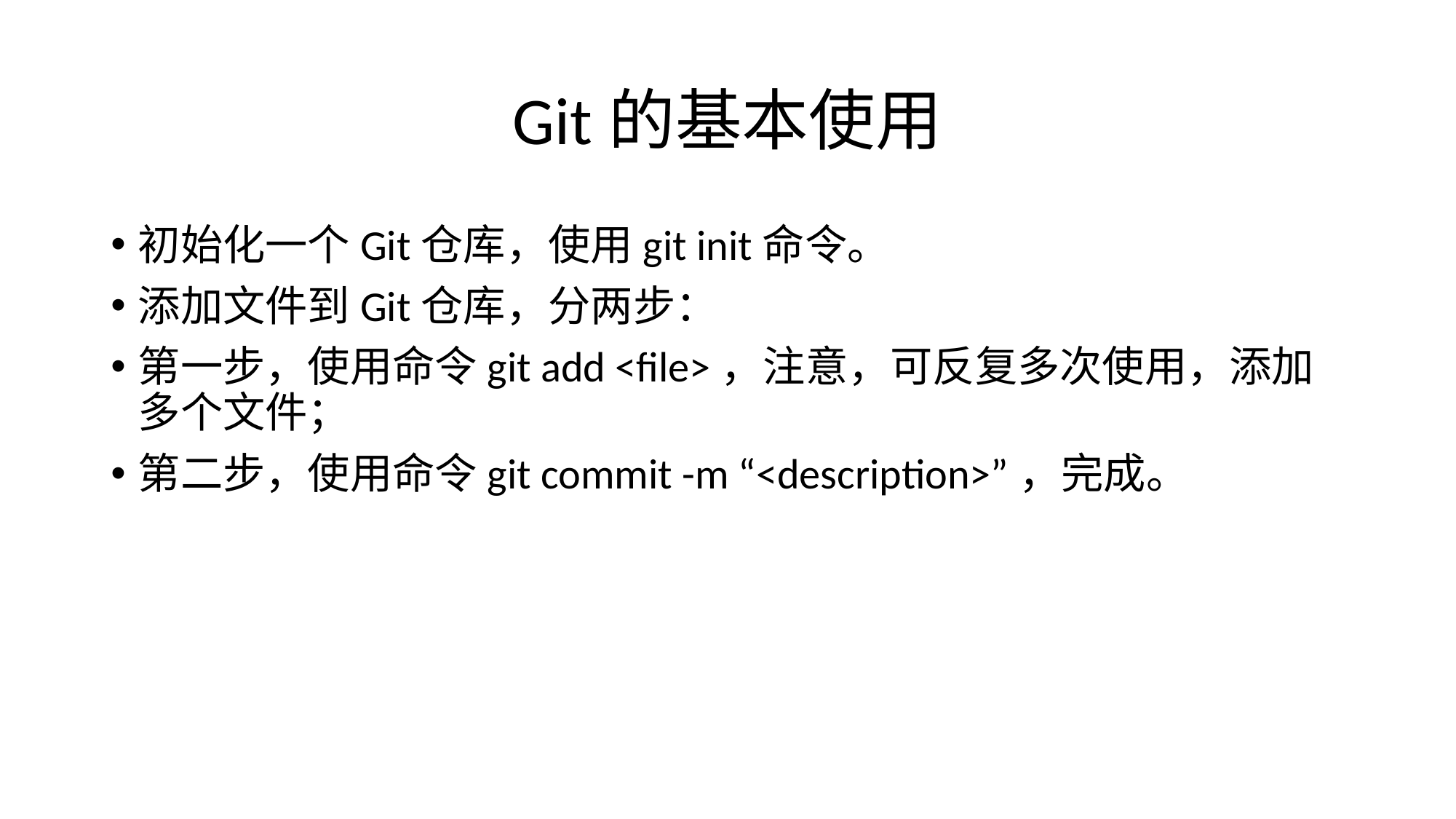

# Git的基本使用
初始化一个Git仓库，使用git init命令。
添加文件到Git仓库，分两步：
第一步，使用命令git add <file>，注意，可反复多次使用，添加多个文件；
第二步，使用命令git commit -m “<description>”，完成。